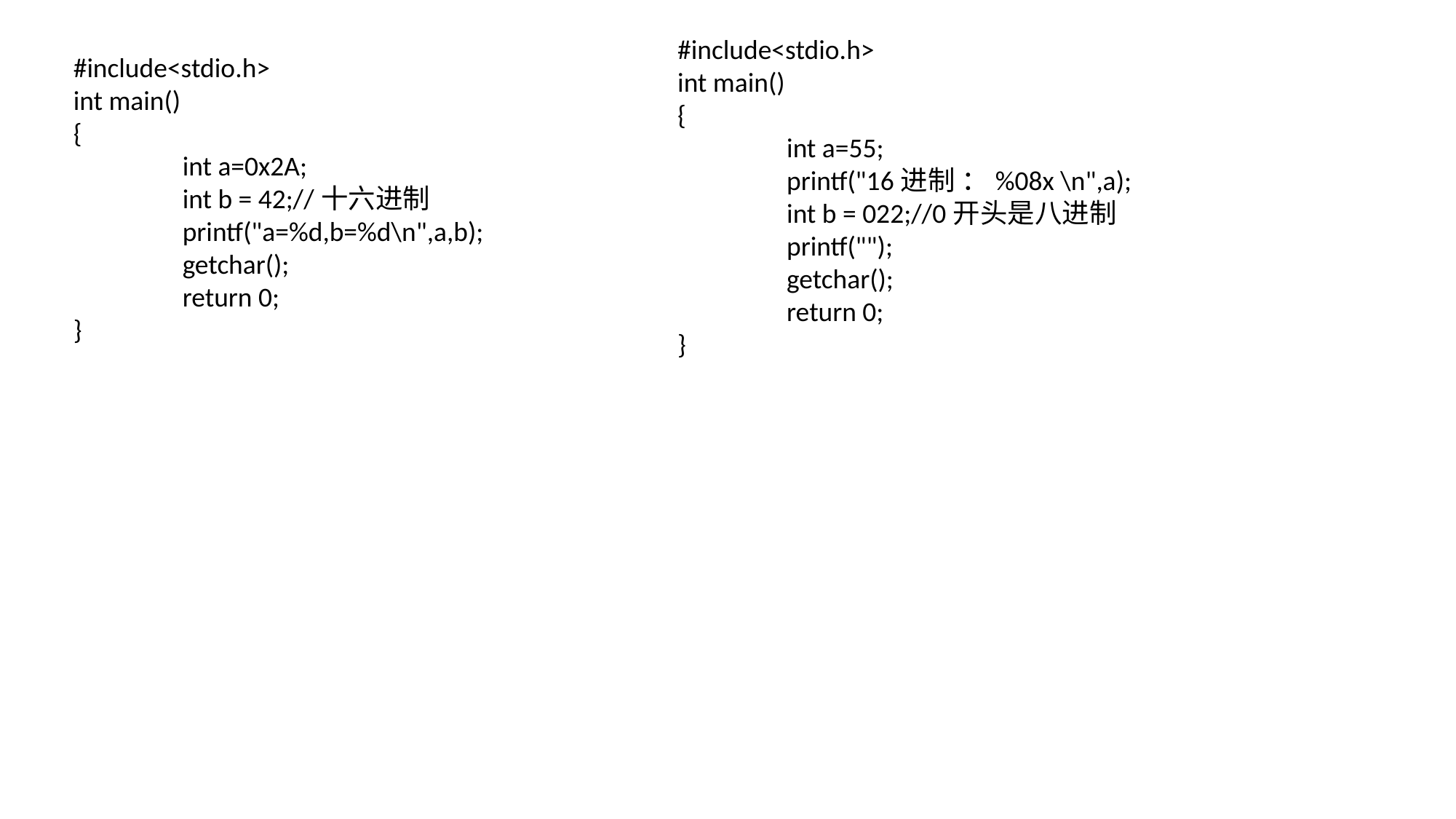

#include<stdio.h>
int main()
{
	int a=55;
	printf("16进制 ：%08x \n",a);
	int b = 022;//0开头是八进制
	printf("");
	getchar();
	return 0;
}
#include<stdio.h>
int main()
{
	int a=0x2A;
	int b = 42;//十六进制
	printf("a=%d,b=%d\n",a,b);
	getchar();
	return 0;
}